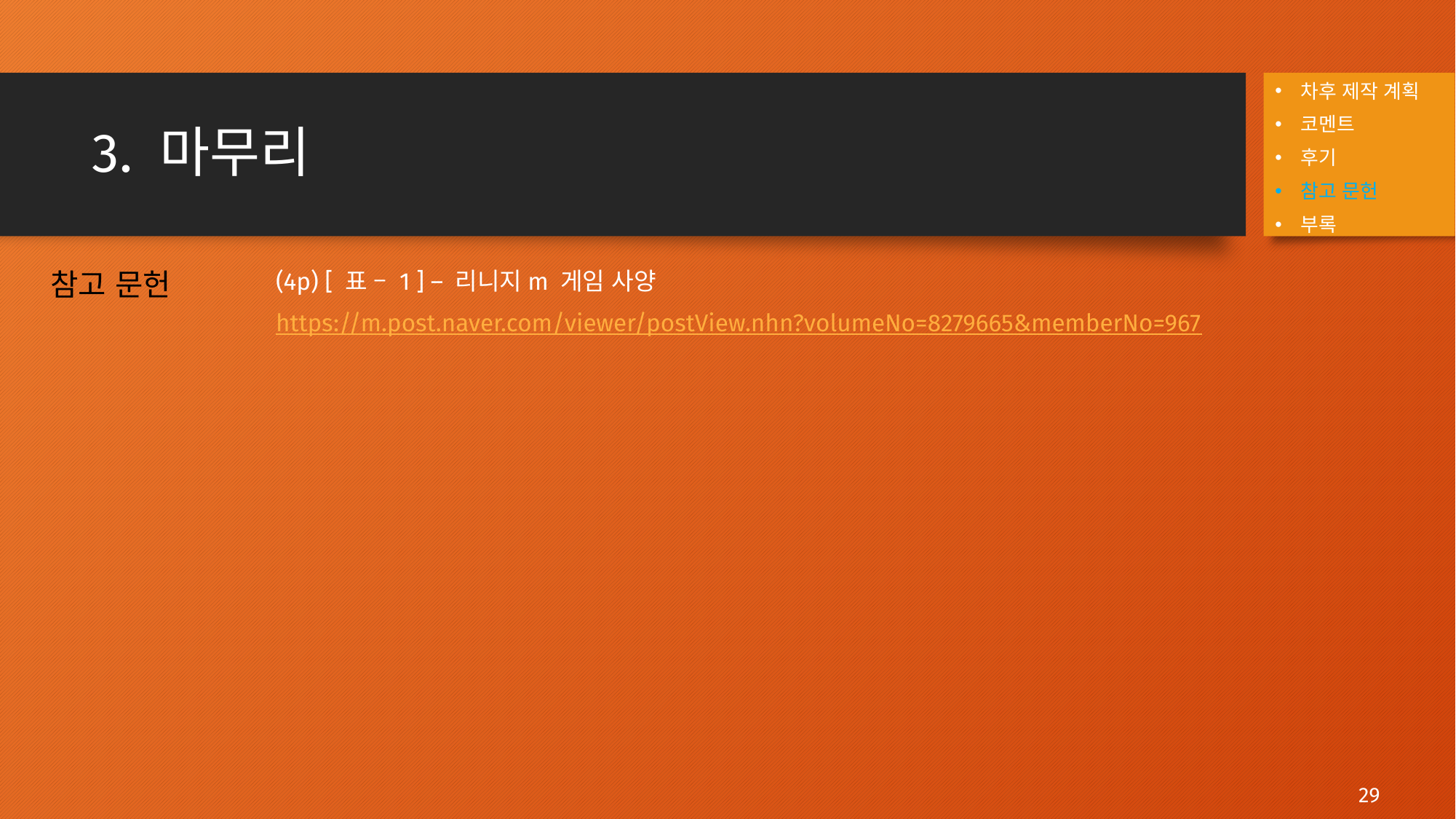

차후 제작 계획
코멘트
후기
참고 문헌
부록
# 3. 마무리
(4p) [ 표 – 1 ] – 리니지m 게임 사양
https://m.post.naver.com/viewer/postView.nhn?volumeNo=8279665&memberNo=967

참고 문헌
29